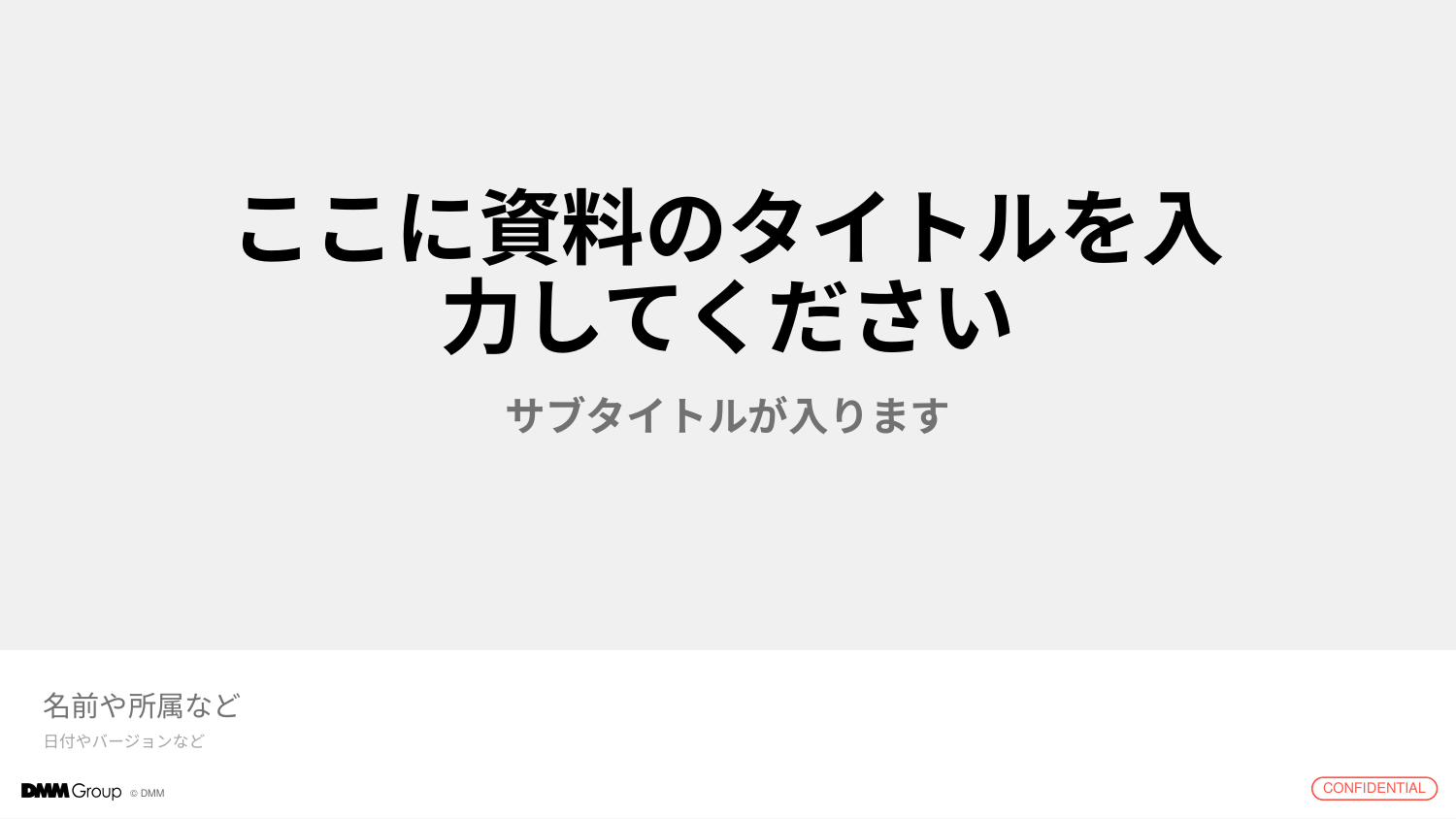

# ここに資料のタイトルを入力してください
サブタイトルが入ります
名前や所属など
日付やバージョンなど